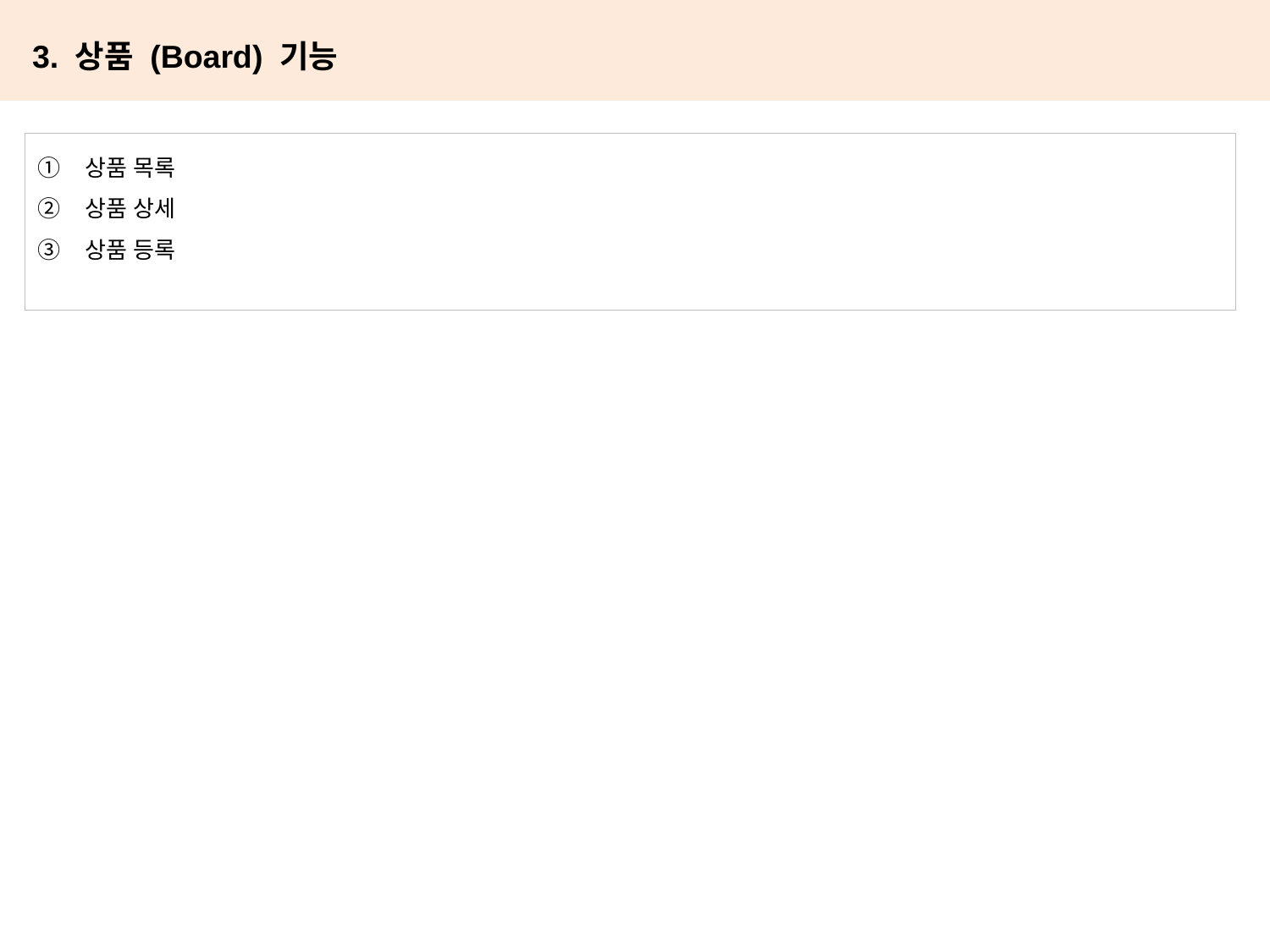

3. 상품 (Board) 기능
상품 목록
상품 상세
상품 등록